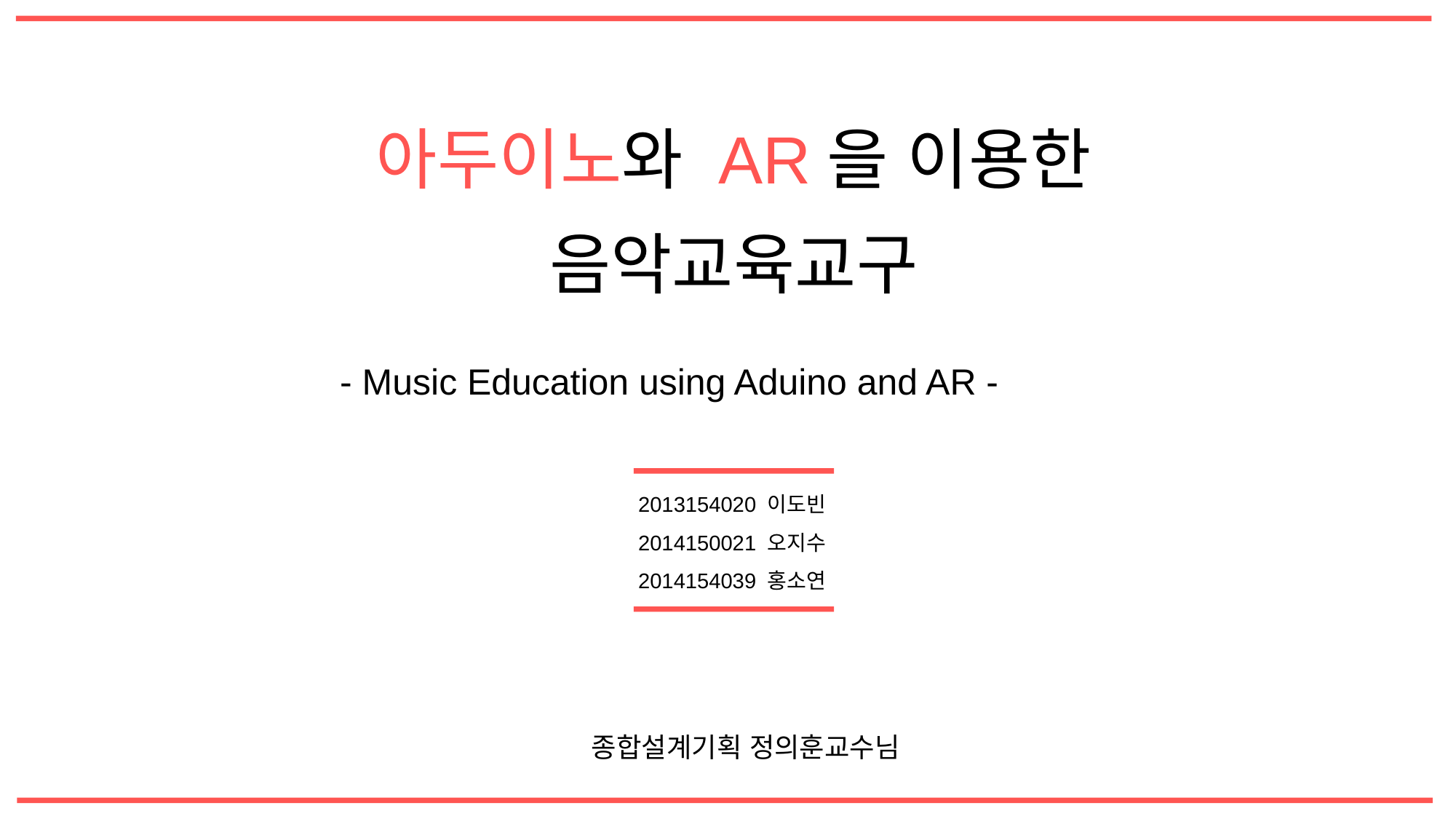

# 아두이노와 AR을 이용한
음악교육교구
- Music Education using Aduino and AR -

2013154020 이도빈
2014150021 오지수
2014154039 홍소연

종합설계기획 정의훈교수님